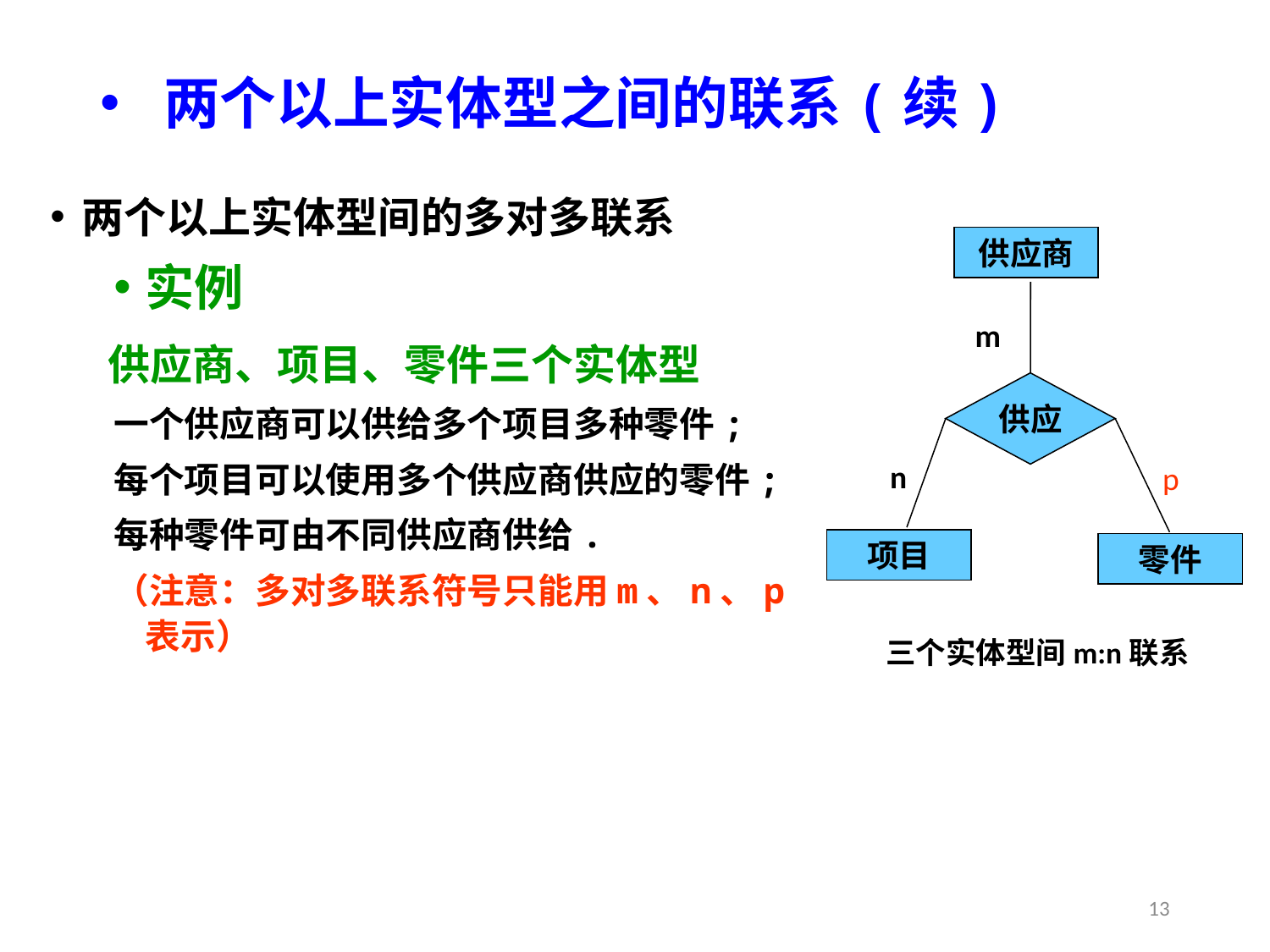

# 两个以上实体型之间的联系(续)
两个以上实体型间的多对多联系
实例
     供应商、项目、零件三个实体型
一个供应商可以供给多个项目多种零件;
每个项目可以使用多个供应商供应的零件;
每种零件可由不同供应商供给.
（注意：多对多联系符号只能用m、n、p表示）
供应商

m
供应

n
p
项目
零件
三个实体型间m:n联系
13